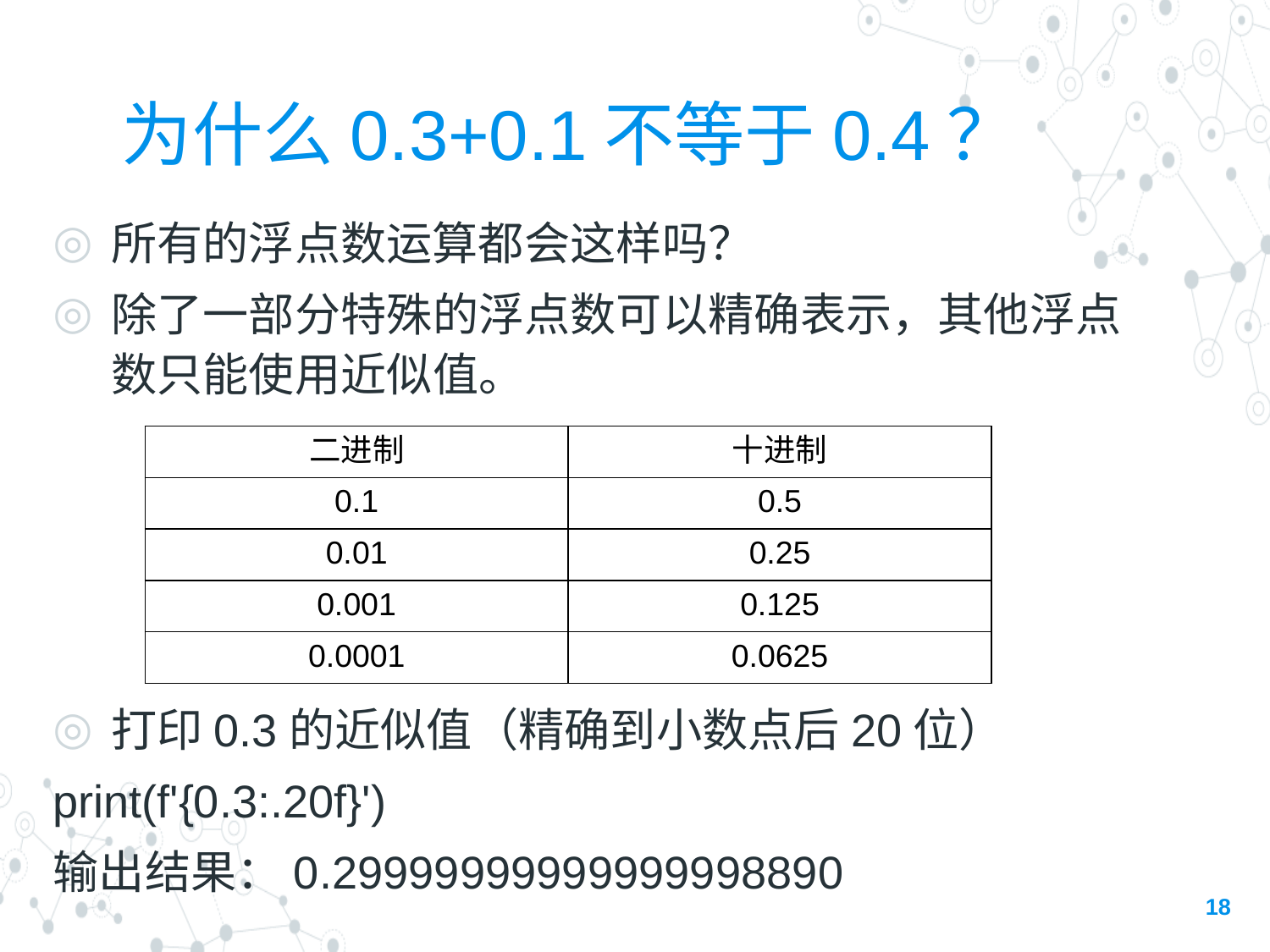

# 为什么0.3+0.1不等于0.4？
所有的浮点数运算都会这样吗？
除了一部分特殊的浮点数可以精确表示，其他浮点数只能使用近似值。

打印0.3的近似值（精确到小数点后20位）
print(f'{0.3:.20f}')
输出结果：0.29999999999999998890
| 二进制 | 十进制 |
| --- | --- |
| 0.1 | 0.5 |
| 0.01 | 0.25 |
| 0.001 | 0.125 |
| 0.0001 | 0.0625 |
18